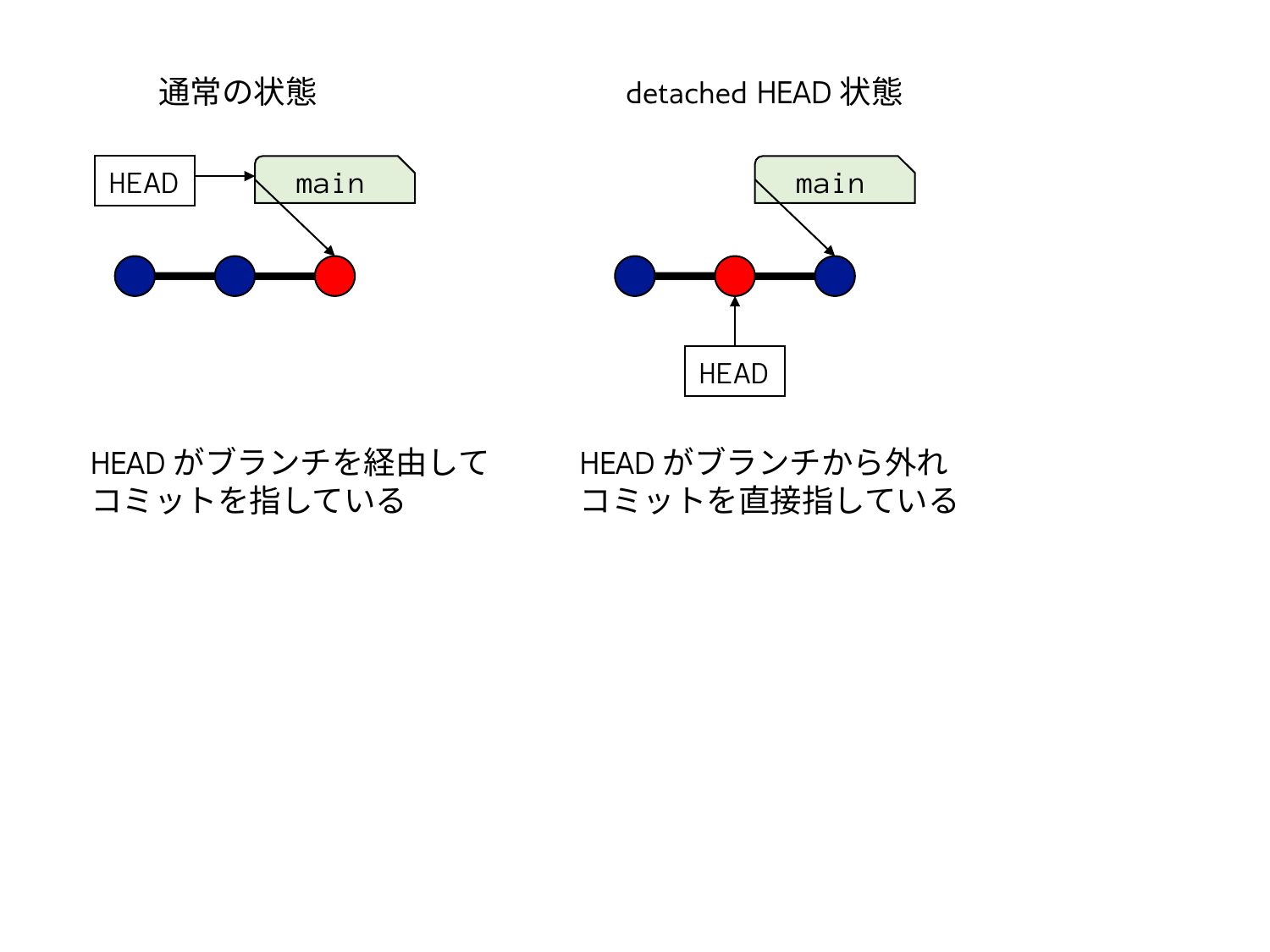

通常の状態
detached HEAD状態
HEAD
main
main

HEAD
HEADがブランチを経由して
コミットを指している
HEADがブランチから外れ
コミットを直接指している